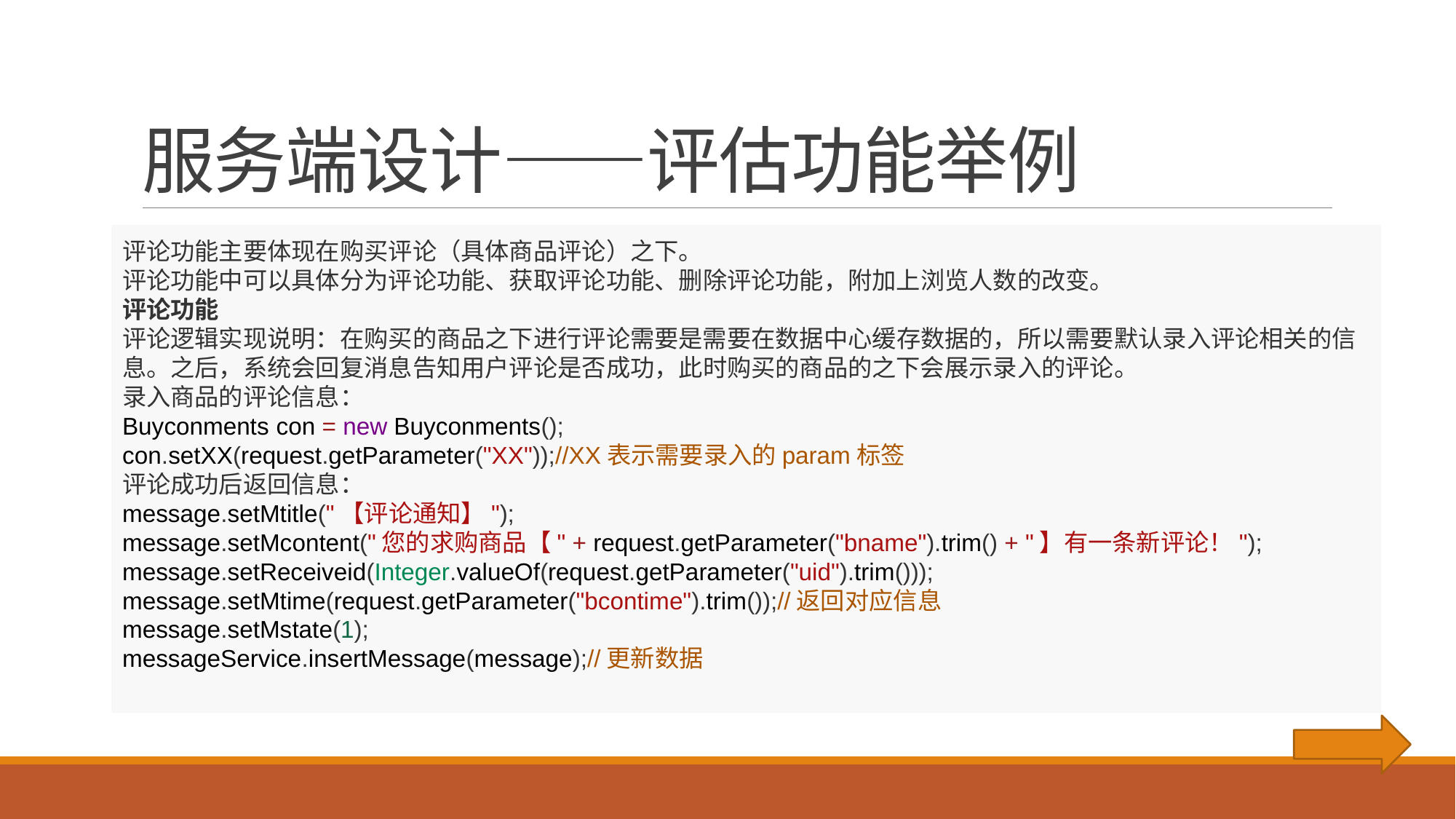

# 服务端设计——评估功能举例
评论功能主要体现在购买评论（具体商品评论）之下。
评论功能中可以具体分为评论功能、获取评论功能、删除评论功能，附加上浏览人数的改变。
评论功能
评论逻辑实现说明：在购买的商品之下进行评论需要是需要在数据中心缓存数据的，所以需要默认录入评论相关的信息。之后，系统会回复消息告知用户评论是否成功，此时购买的商品的之下会展示录入的评论。
录入商品的评论信息：
Buyconments con = new Buyconments();
con.setXX(request.getParameter("XX"));//XX表示需要录入的param标签
评论成功后返回信息：
message.setMtitle("【评论通知】");
message.setMcontent("您的求购商品【" + request.getParameter("bname").trim() + "】有一条新评论！");
message.setReceiveid(Integer.valueOf(request.getParameter("uid").trim()));
message.setMtime(request.getParameter("bcontime").trim());//返回对应信息
message.setMstate(1);
messageService.insertMessage(message);//更新数据